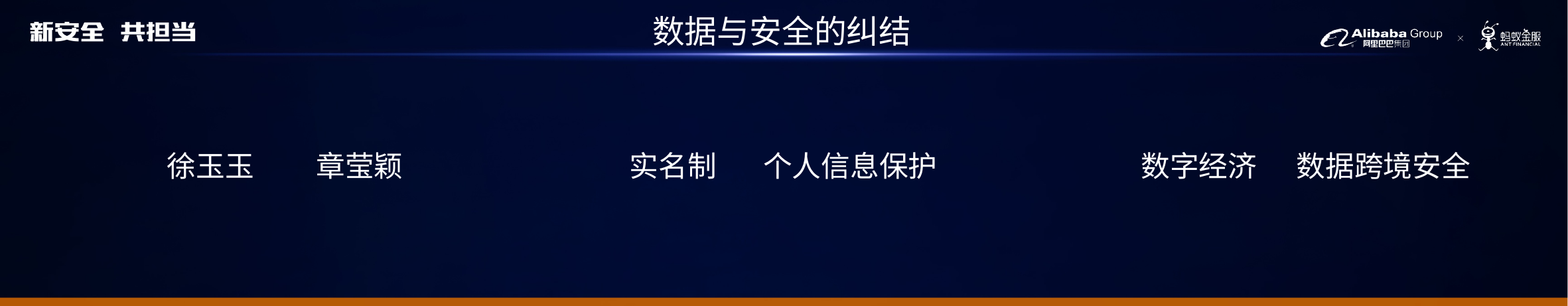

# 数据与安全的纠结
数字经济
实名制
数据跨境安全
徐玉玉
章莹颖
个人信息保护